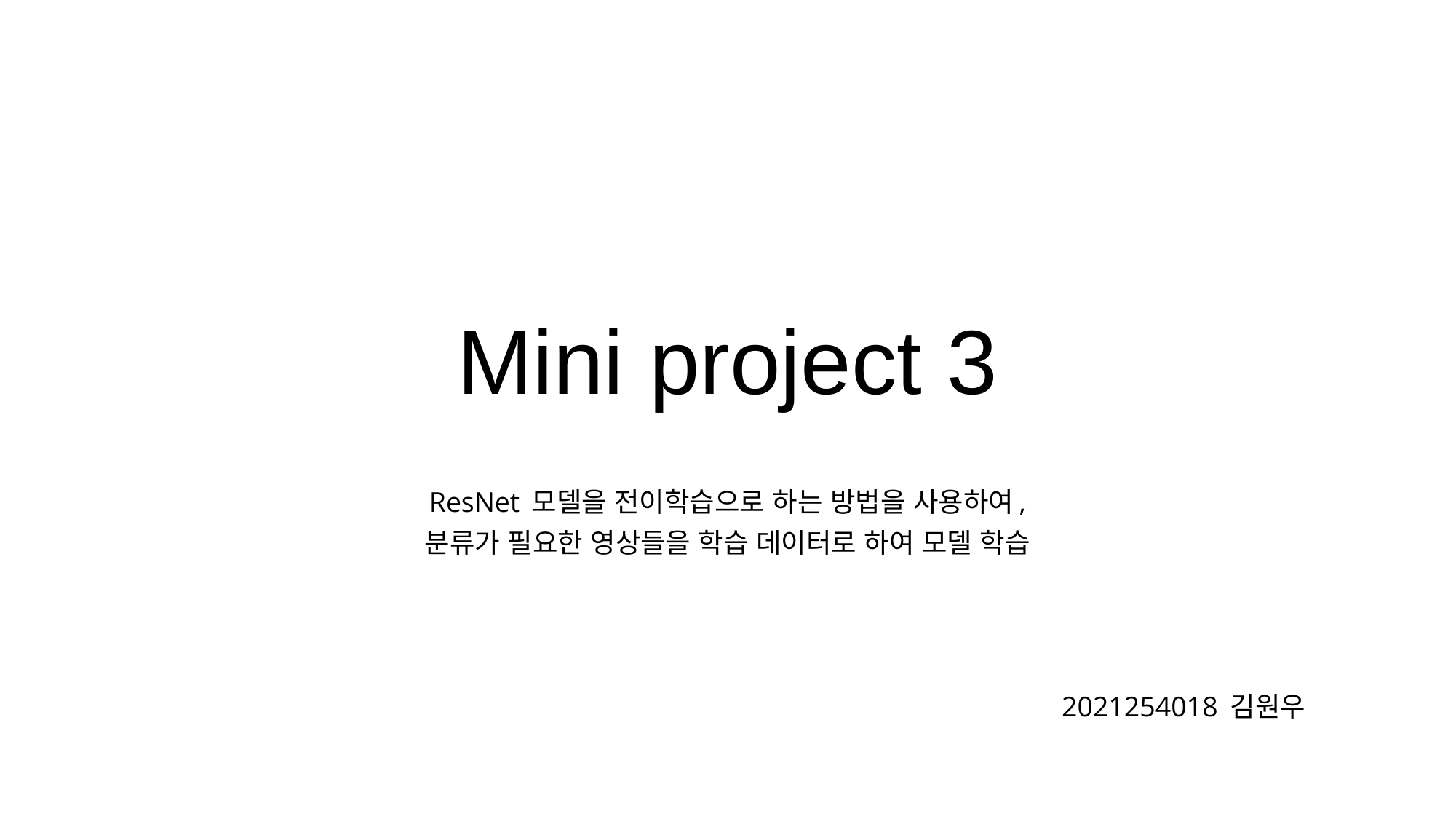

# Mini project 3
ResNet 모델을 전이학습으로 하는 방법을 사용하여,
분류가 필요한 영상들을 학습 데이터로 하여 모델 학습

2021254018 김원우